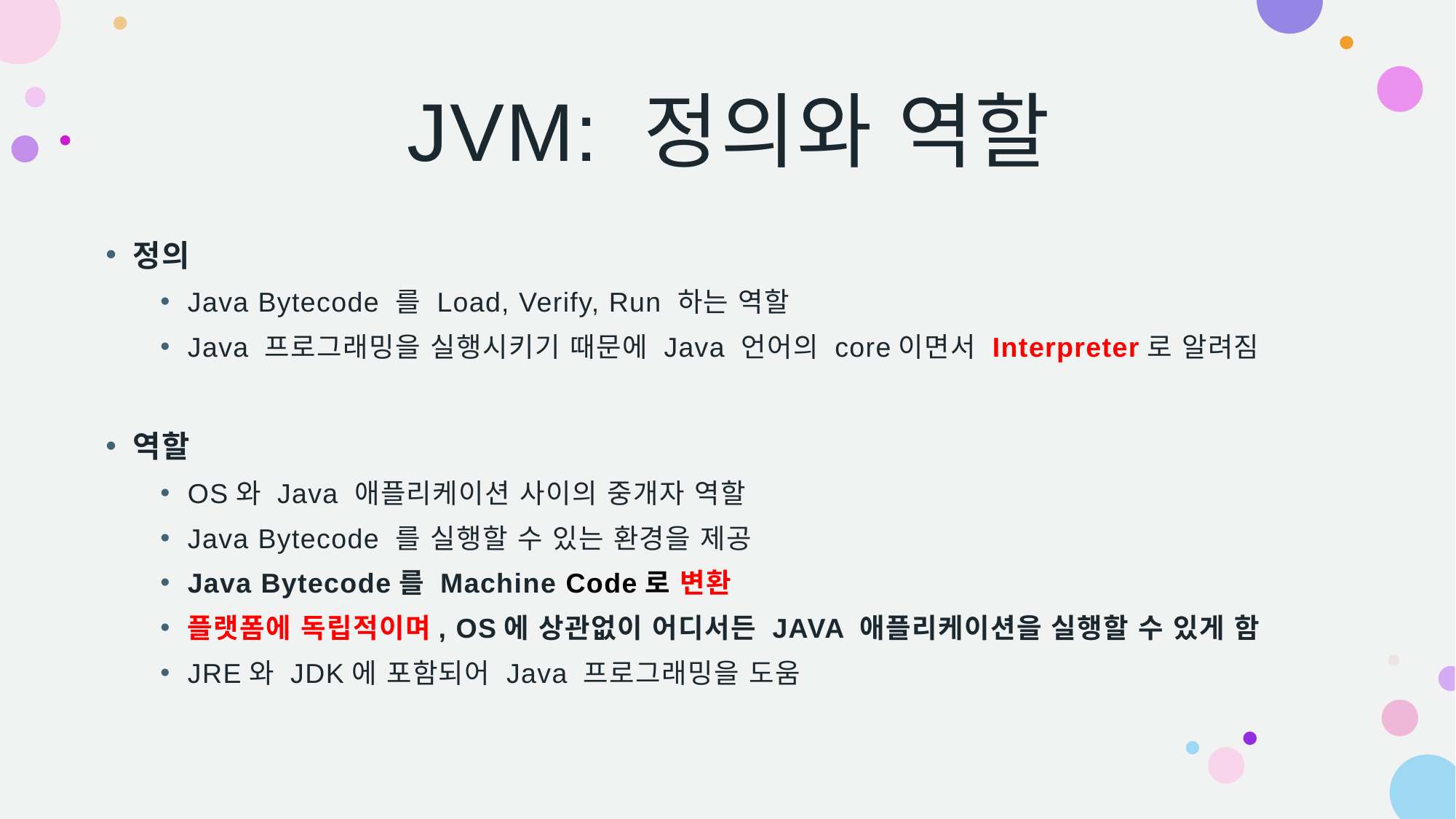

# JVM: 정의와 역할
정의
Java Bytecode 를 Load, Verify, Run 하는 역할
Java 프로그래밍을 실행시키기 때문에 Java 언어의 core이면서 Interpreter로 알려짐

역할
OS와 Java 애플리케이션 사이의 중개자 역할
Java Bytecode 를 실행할 수 있는 환경을 제공
Java Bytecode를 Machine Code로 변환
플랫폼에 독립적이며, OS에 상관없이 어디서든 JAVA 애플리케이션을 실행할 수 있게 함
JRE와 JDK에 포함되어 Java 프로그래밍을 도움